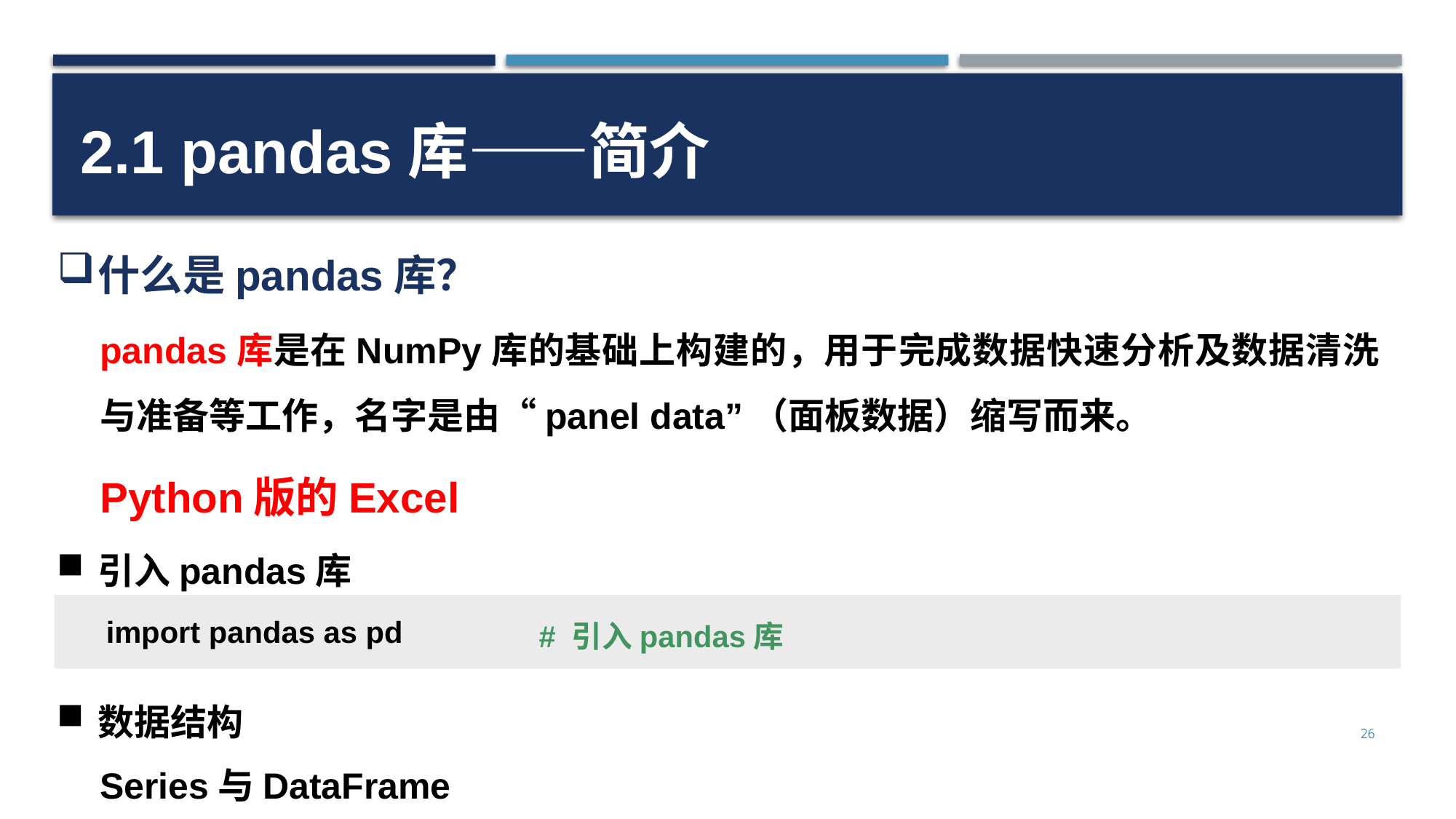

2.1 pandas库——简介
什么是pandas库？
pandas库是在NumPy库的基础上构建的，用于完成数据快速分析及数据清洗与准备等工作，名字是由“panel data”（面板数据）缩写而来。
Python版的Excel
引入pandas库

import pandas as pd
# 引入pandas库
数据结构
26
Series与DataFrame